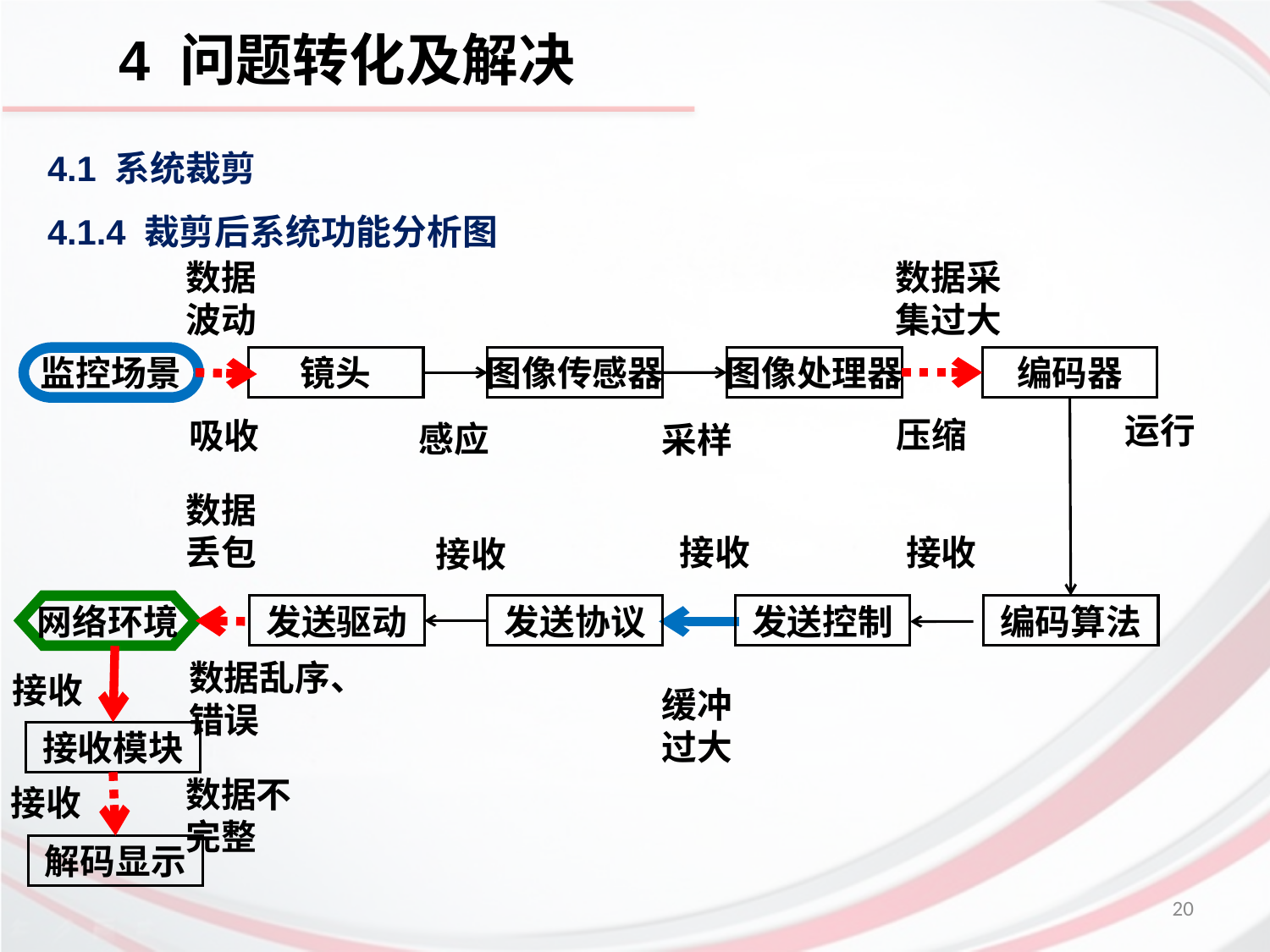

4 问题转化及解决
4.1 系统裁剪
4.1.4 裁剪后系统功能分析图

数据采集过大
数据波动
镜头
图像传感器
图像处理器
编码器
监控场景
运行
压缩
吸收
感应
采样
数据
丢包
接收
接收
接收
编码算法
发送协议
发送控制
网络环境
发送驱动
数据乱序、错误
接收
缓冲过大
接收模块
数据不完整
接收
解码显示
20